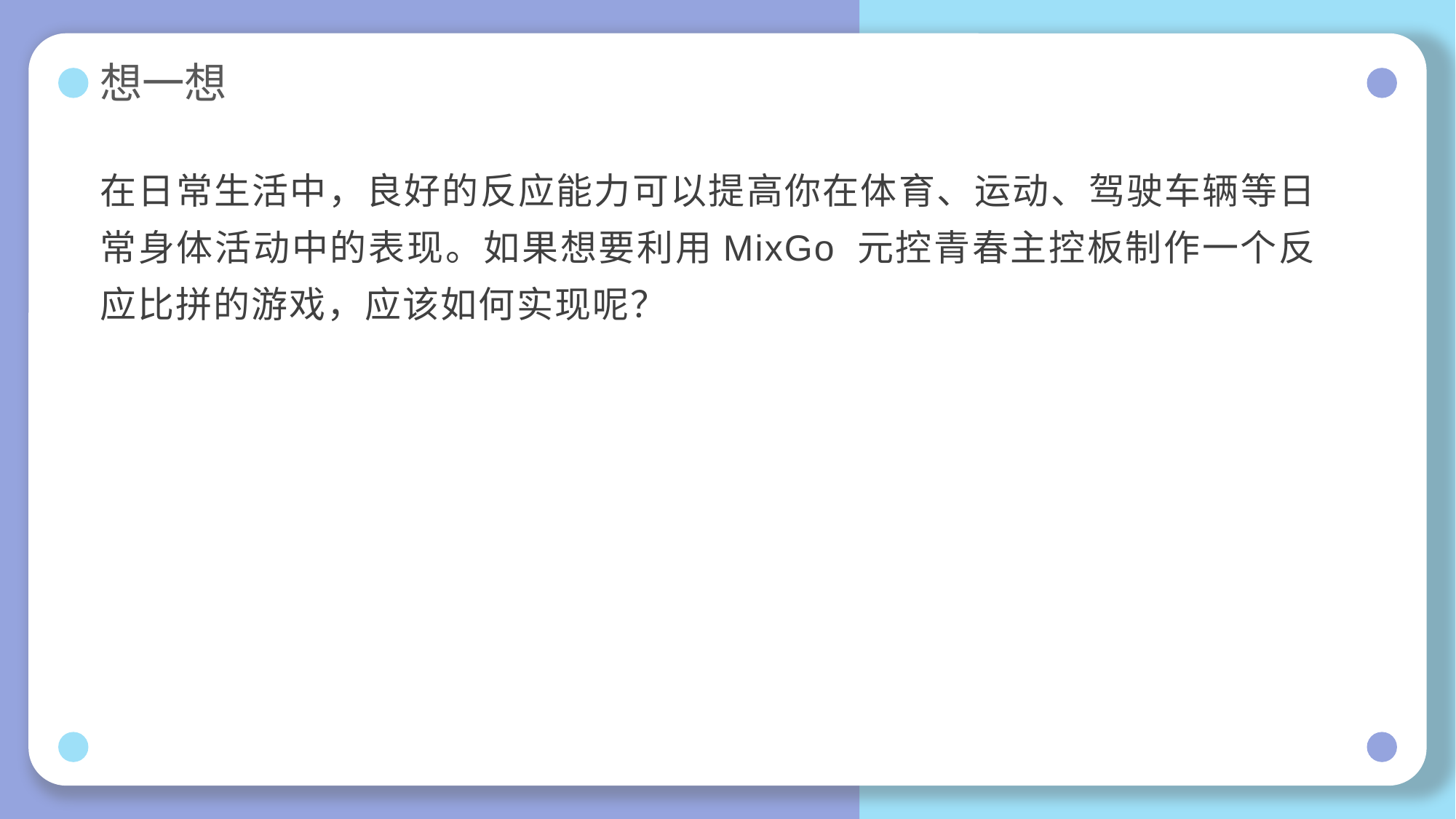

# 想一想
在日常生活中，良好的反应能力可以提高你在体育、运动、驾驶车辆等日常身体活动中的表现。如果想要利用MixGo 元控青春主控板制作一个反应比拼的游戏，应该如何实现呢？